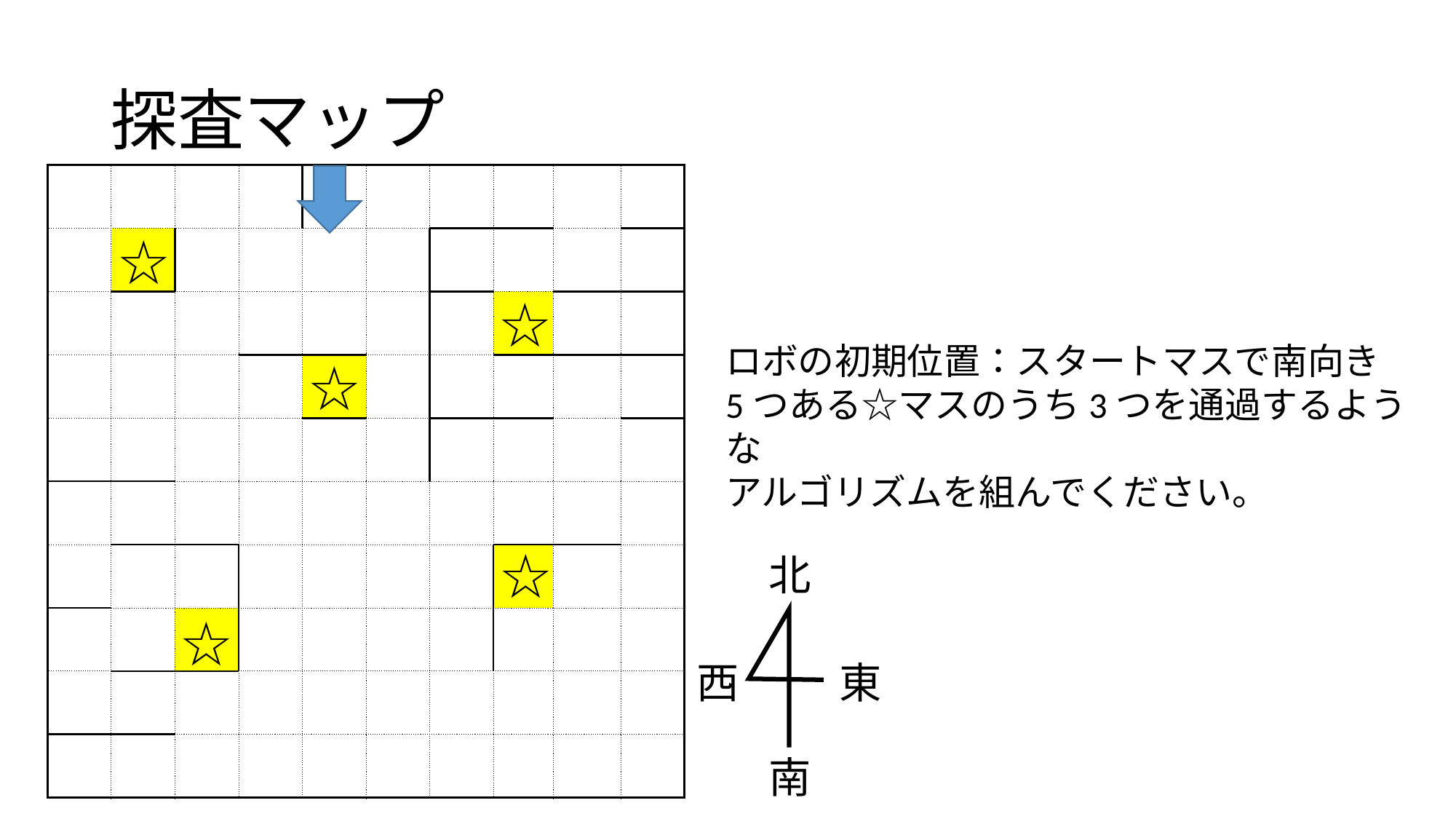

# 探査マップ
|  |  |  |  |  |  |  |  |  |  |
| --- | --- | --- | --- | --- | --- | --- | --- | --- | --- |
|  |  |  |  |  |  |  |  |  |  |
|  |  |  |  |  |  |  |  |  |  |
|  |  |  |  |  |  |  |  |  |  |
|  |  |  |  |  |  |  |  |  |  |
|  |  |  |  |  |  |  |  |  |  |
|  |  |  |  |  |  |  |  |  |  |
|  |  |  |  |  |  |  |  |  |  |
|  |  |  |  |  |  |  |  |  |  |
|  |  |  |  |  |  |  |  |  |  |

☆
☆
ロボの初期位置：スタートマスで南向き
5つある☆マスのうち3つを通過するような
アルゴリズムを組んでください。

☆
☆
北

西
東
南
☆